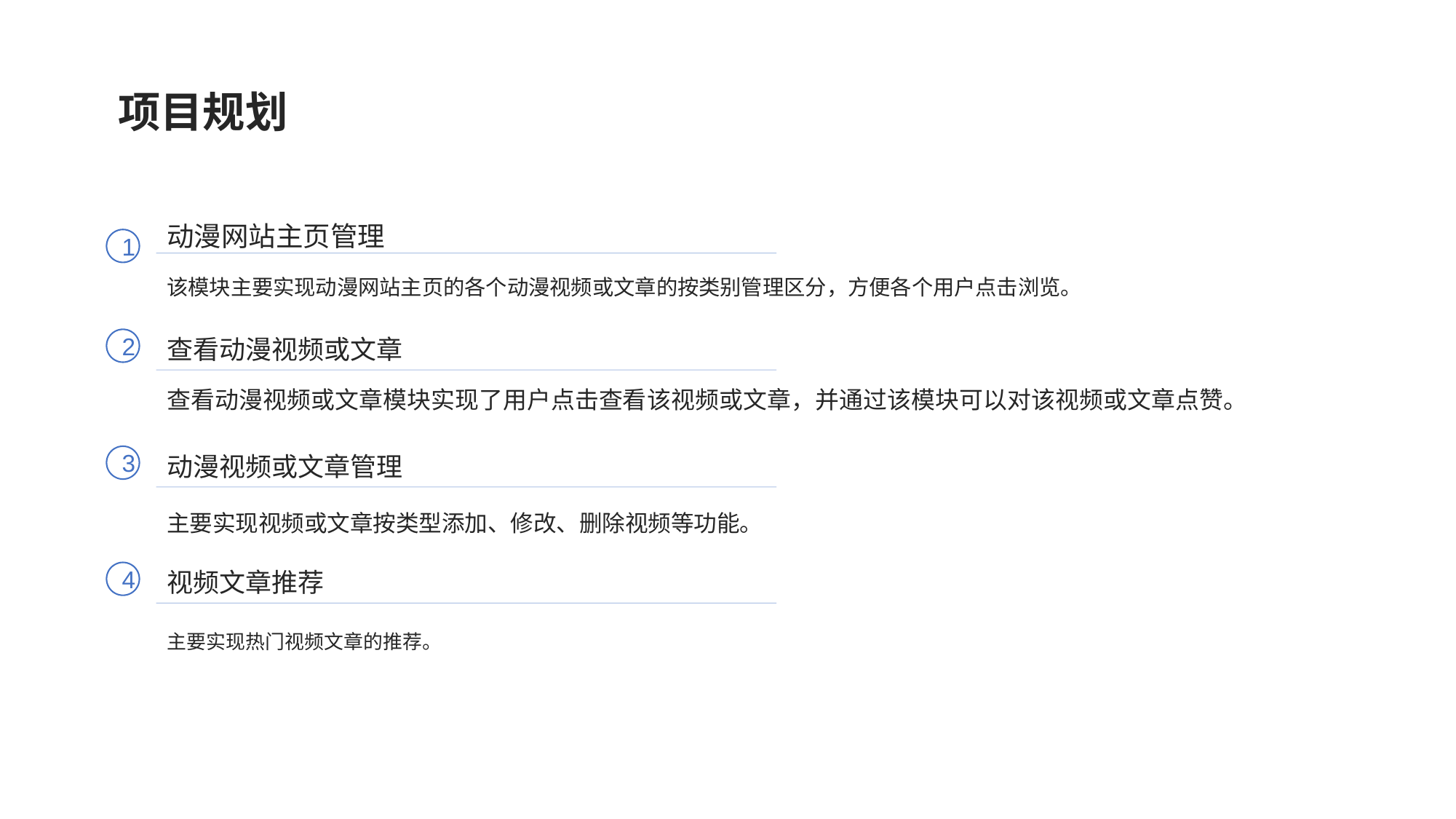

项目规划
动漫网站主页管理
1
该模块主要实现动漫网站主页的各个动漫视频或文章的按类别管理区分，方便各个用户点击浏览。
查看动漫视频或文章
2
查看动漫视频或文章模块实现了用户点击查看该视频或文章，并通过该模块可以对该视频或文章点赞。
动漫视频或文章管理
3
主要实现视频或文章按类型添加、修改、删除视频等功能。
视频文章推荐
4
主要实现热门视频文章的推荐。